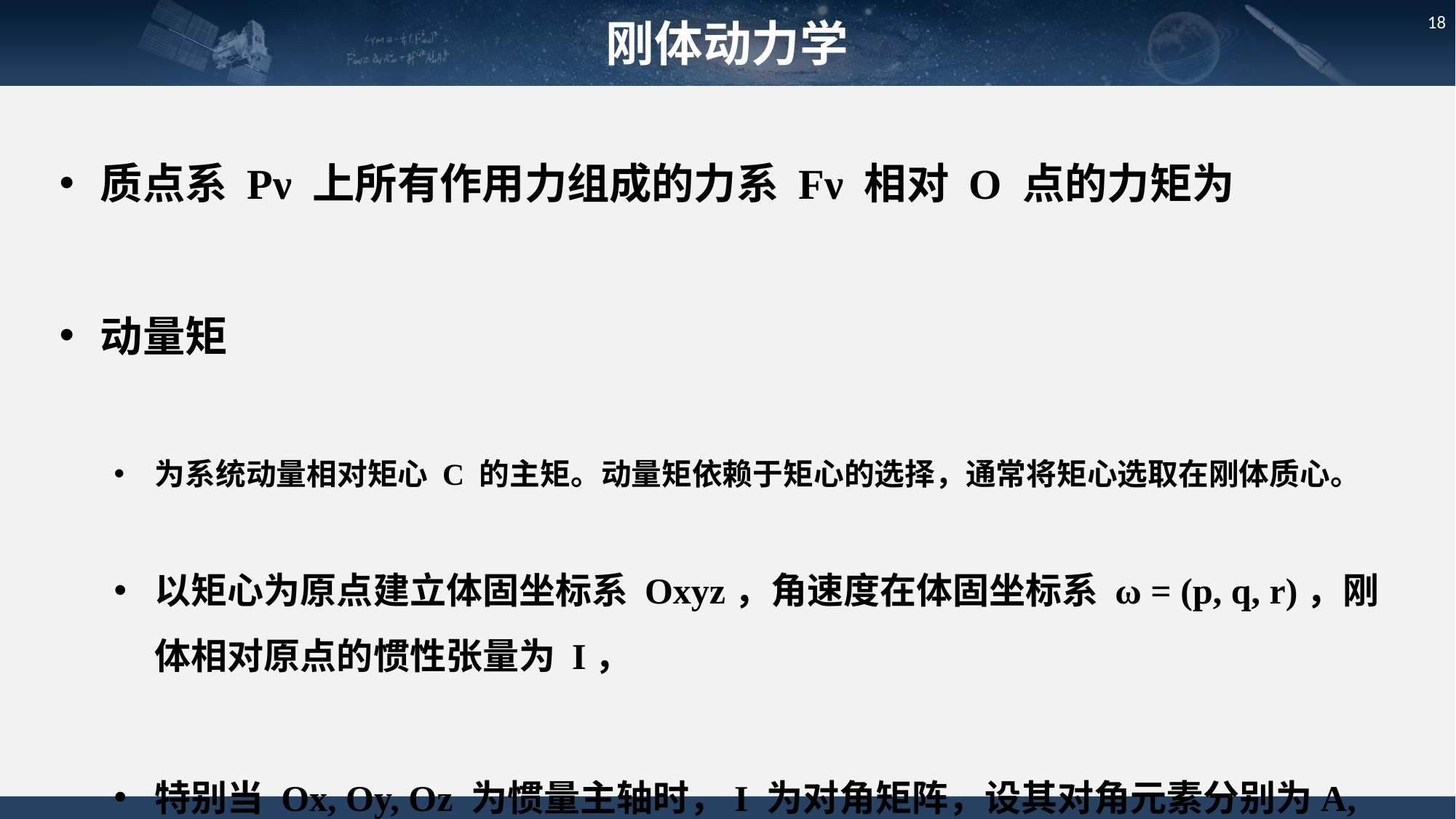

刚体动力学
18
质点系 Pν 上所有作用力组成的力系 Fν 相对 O 点的力矩为

动量矩

为系统动量相对矩心 C 的主矩。动量矩依赖于矩心的选择，通常将矩心选取在刚体质心。

以矩心为原点建立体固坐标系 Oxyz，角速度在体固坐标系 ω = (p, q, r)，刚体相对原点的惯性张量为 I，

特别当 Ox, Oy, Oz 为惯量主轴时，I 为对角矩阵，设其对角元素分别为A, B, C，则动量矩的三个分量可表示
动能